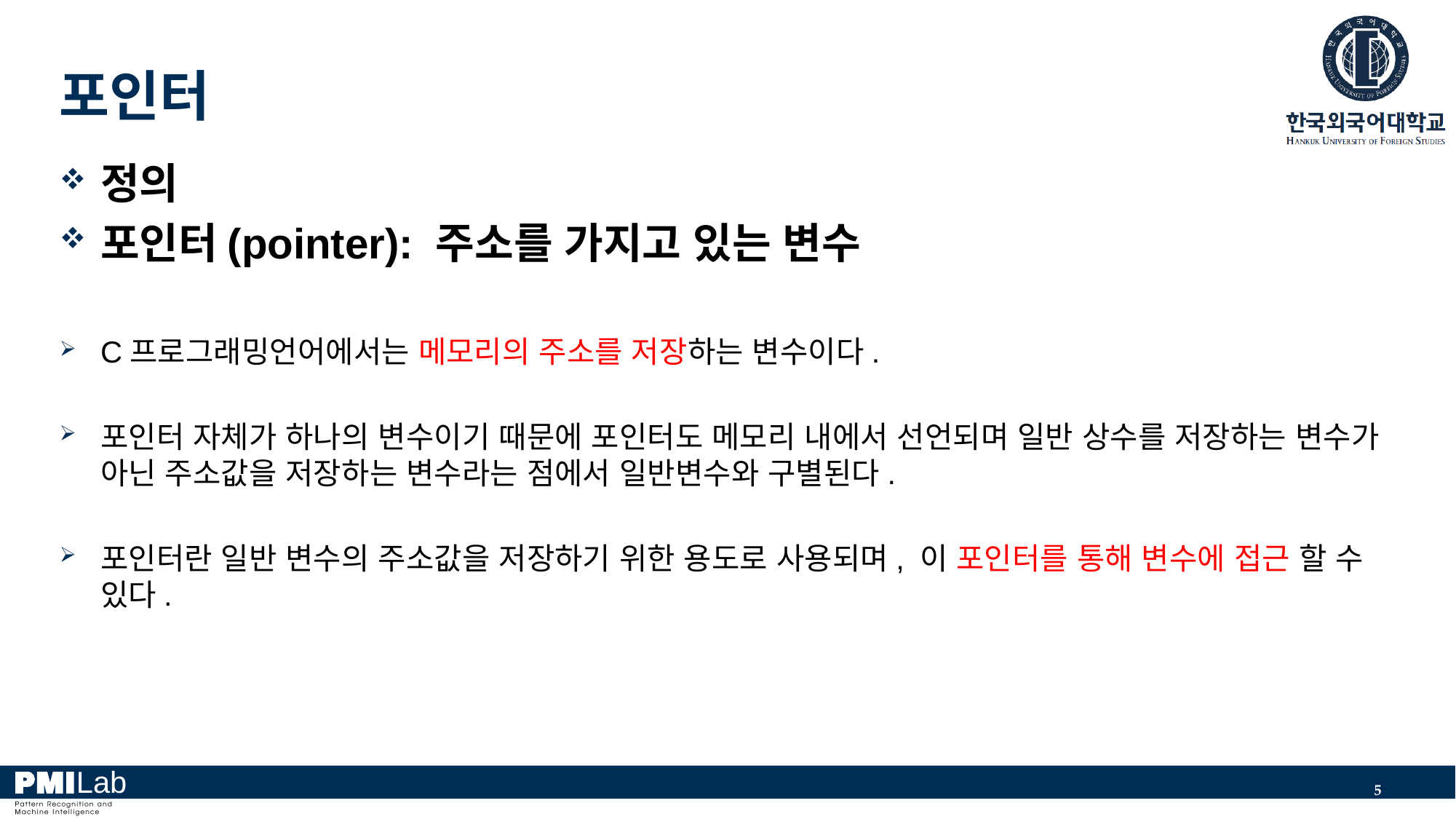

# 포인터
정의
포인터(pointer): 주소를 가지고 있는 변수

C프로그래밍언어에서는 메모리의 주소를 저장하는 변수이다.

포인터 자체가 하나의 변수이기 때문에 포인터도 메모리 내에서 선언되며 일반 상수를 저장하는 변수가 아닌 주소값을 저장하는 변수라는 점에서 일반변수와 구별된다.

포인터란 일반 변수의 주소값을 저장하기 위한 용도로 사용되며, 이 포인터를 통해 변수에 접근 할 수 있다.
5